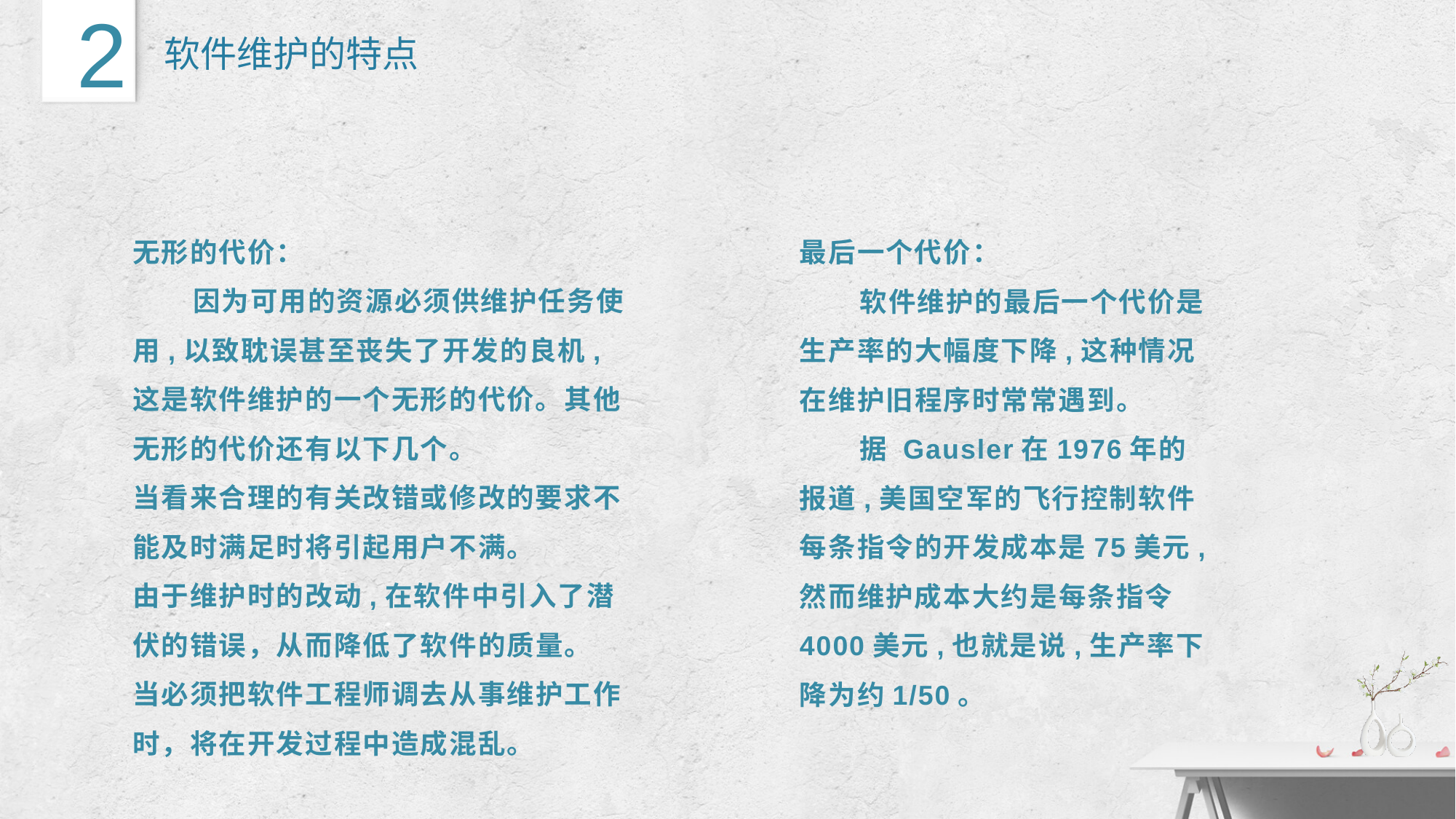

2
软件维护的特点
无形的代价：
       因为可用的资源必须供维护任务使用,以致耽误甚至丧失了开发的良机,这是软件维护的一个无形的代价。其他无形的代价还有以下几个。
当看来合理的有关改错或修改的要求不能及时满足时将引起用户不满。
由于维护时的改动,在软件中引入了潜伏的错误，从而降低了软件的质量。
当必须把软件工程师调去从事维护工作时，将在开发过程中造成混乱。

最后一个代价：
       软件维护的最后一个代价是生产率的大幅度下降,这种情况在维护旧程序时常常遇到。
       据 Gausler在1976年的报道,美国空军的飞行控制软件每条指令的开发成本是75美元,然而维护成本大约是每条指令4000美元,也就是说,生产率下降为约1/50。